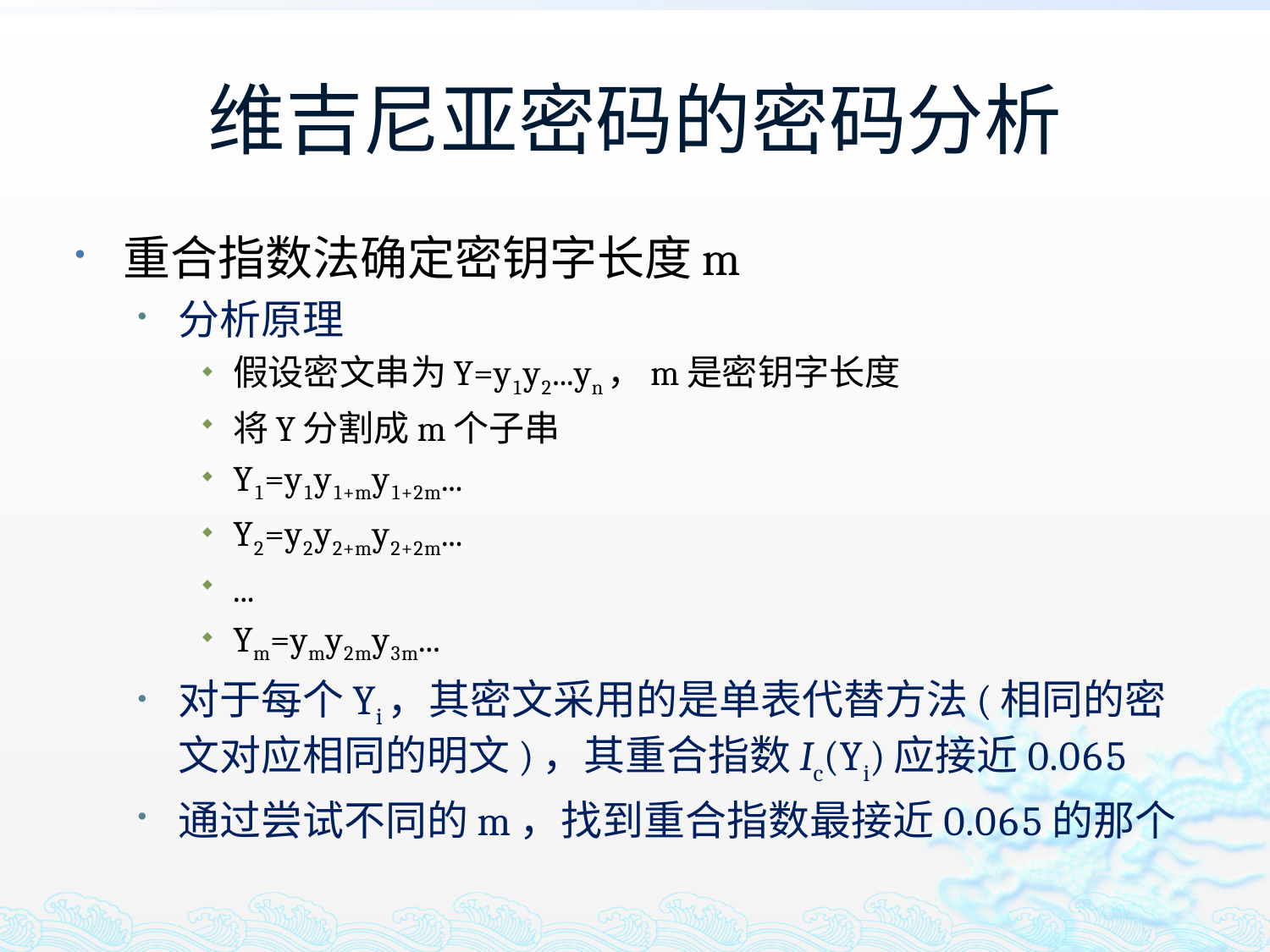

# 维吉尼亚密码的密码分析
重合指数法确定密钥字长度m
分析原理
假设密文串为Y=y1y2...yn，m是密钥字长度
将Y分割成m个子串
Y1=y1y1+my1+2m...
Y2=y2y2+my2+2m...
...
Ym=ymy2my3m...
对于每个Yi，其密文采用的是单表代替方法(相同的密文对应相同的明文)，其重合指数Ic(Yi)应接近0.065
通过尝试不同的m，找到重合指数最接近0.065的那个